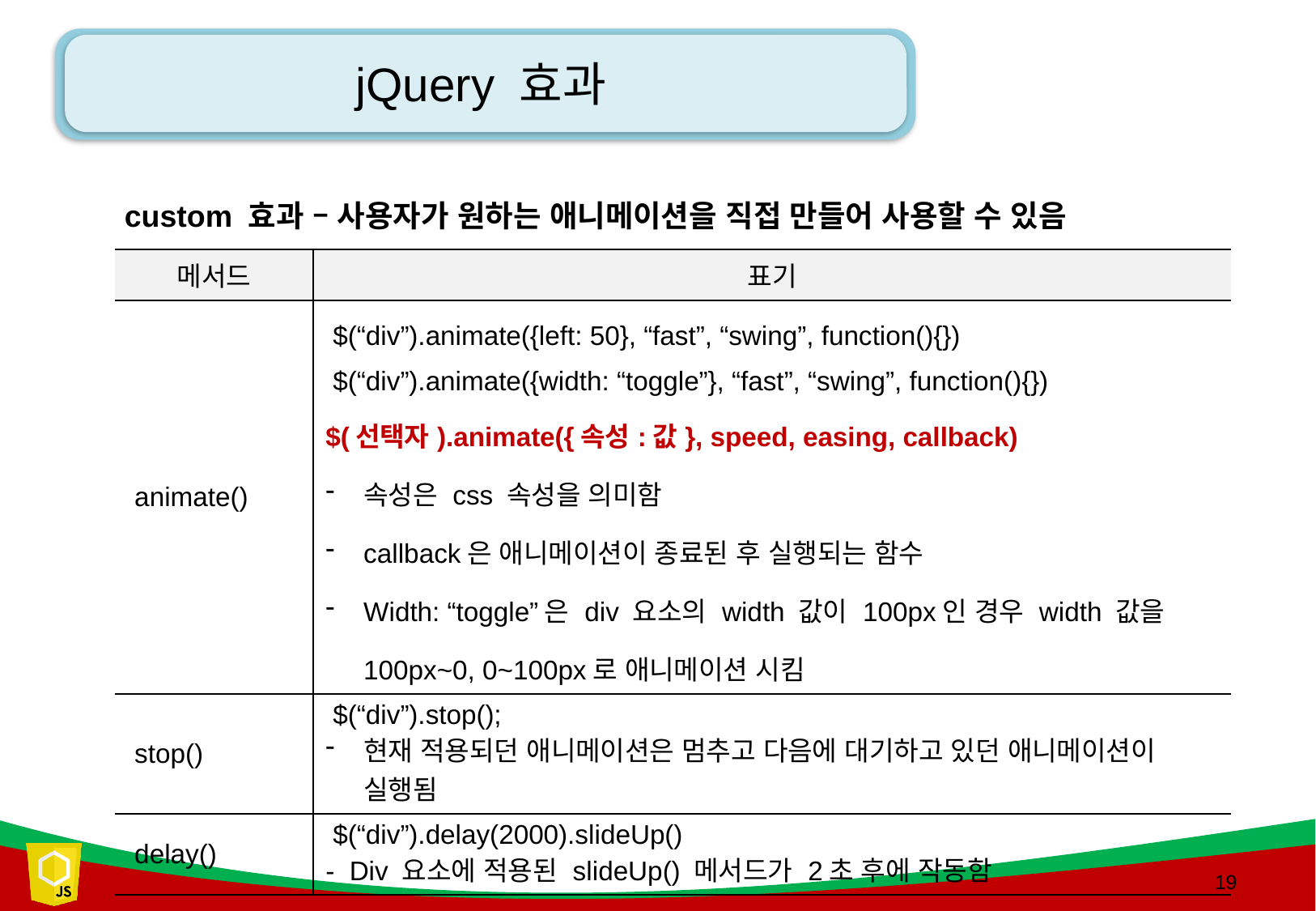

# jQuery 효과
custom 효과 – 사용자가 원하는 애니메이션을 직접 만들어 사용할 수 있음
| 메서드 | 표기 |
| --- | --- |
| animate() | $(“div”).animate({left: 50}, “fast”, “swing”, function(){}) $(“div”).animate({width: “toggle”}, “fast”, “swing”, function(){}) $(선택자).animate({속성:값}, speed, easing, callback) 속성은 css 속성을 의미함 callback은 애니메이션이 종료된 후 실행되는 함수 Width: “toggle”은 div 요소의 width 값이 100px인 경우 width 값을 100px~0, 0~100px로 애니메이션 시킴 |
| stop() | $(“div”).stop(); 현재 적용되던 애니메이션은 멈추고 다음에 대기하고 있던 애니메이션이 실행됨 |
| delay() | $(“div”).delay(2000).slideUp() - Div 요소에 적용된 slideUp() 메서드가 2초 후에 작동함 |
19